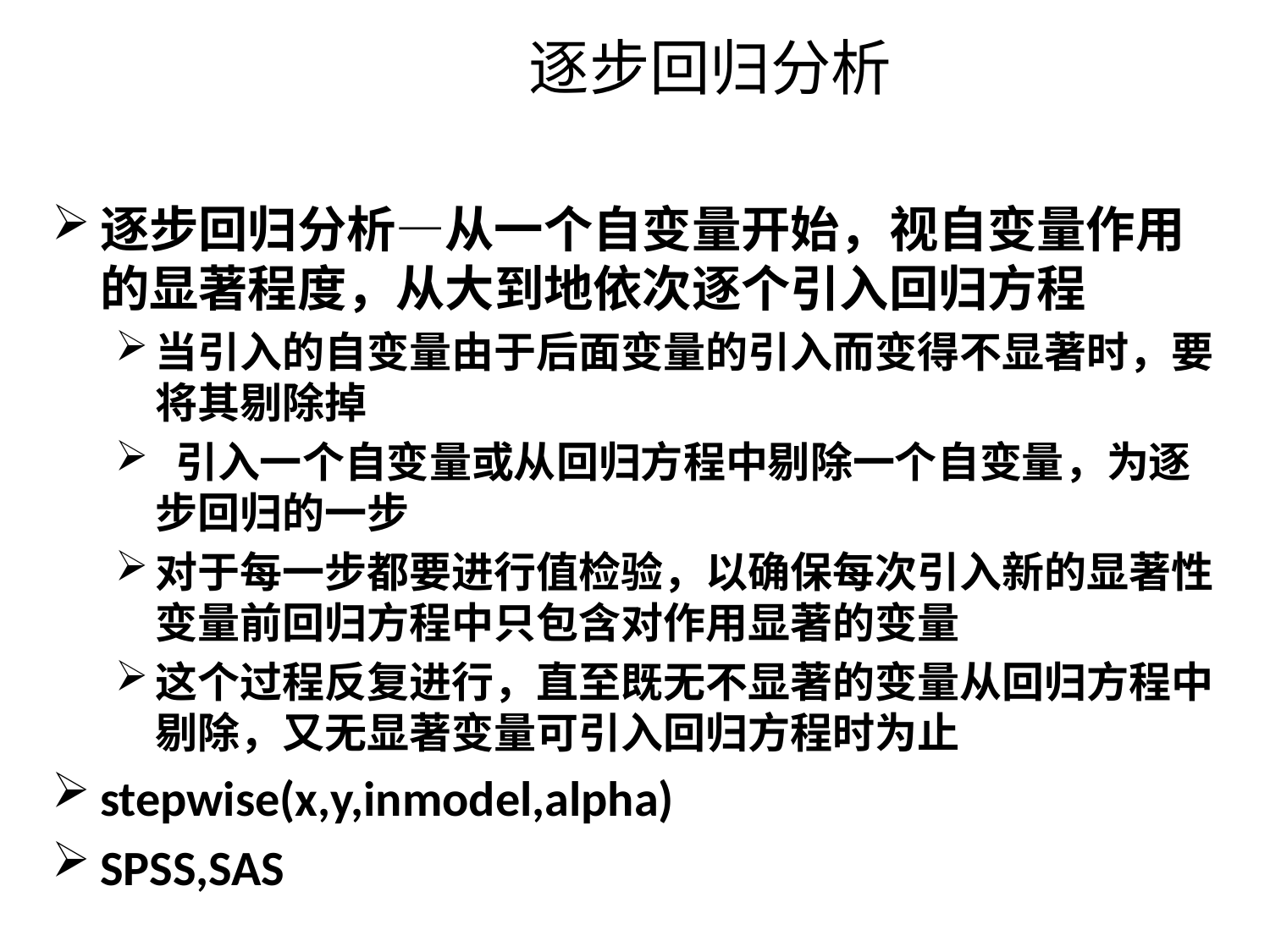

# 逐步回归分析
逐步回归分析—从一个自变量开始，视自变量作用的显著程度，从大到地依次逐个引入回归方程
当引入的自变量由于后面变量的引入而变得不显著时，要将其剔除掉
 引入一个自变量或从回归方程中剔除一个自变量，为逐步回归的一步
对于每一步都要进行值检验，以确保每次引入新的显著性变量前回归方程中只包含对作用显著的变量
这个过程反复进行，直至既无不显著的变量从回归方程中剔除，又无显著变量可引入回归方程时为止
stepwise(x,y,inmodel,alpha)
SPSS,SAS